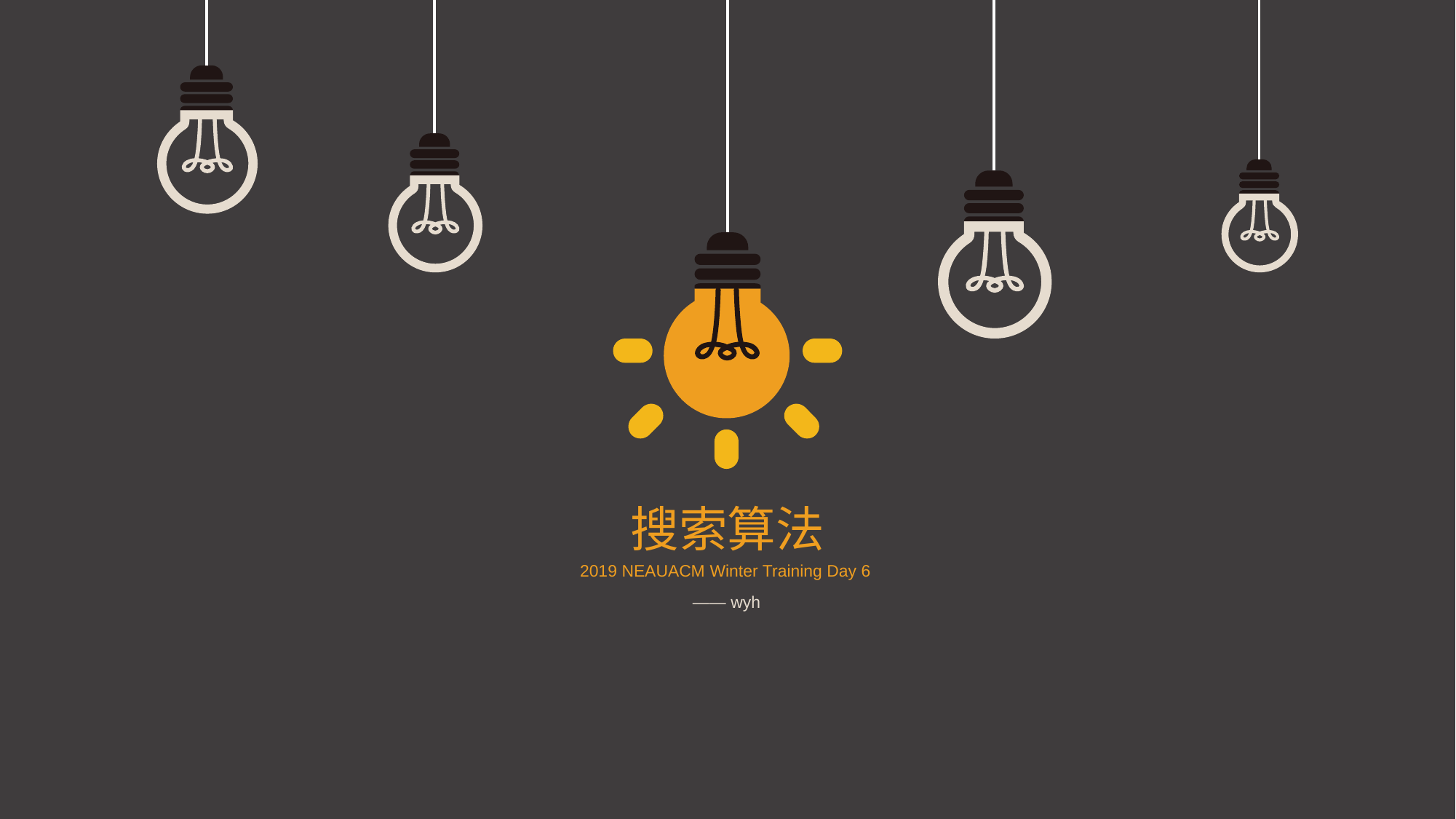

搜索算法
2019 NEAUACM Winter Training Day 6
—— wyh